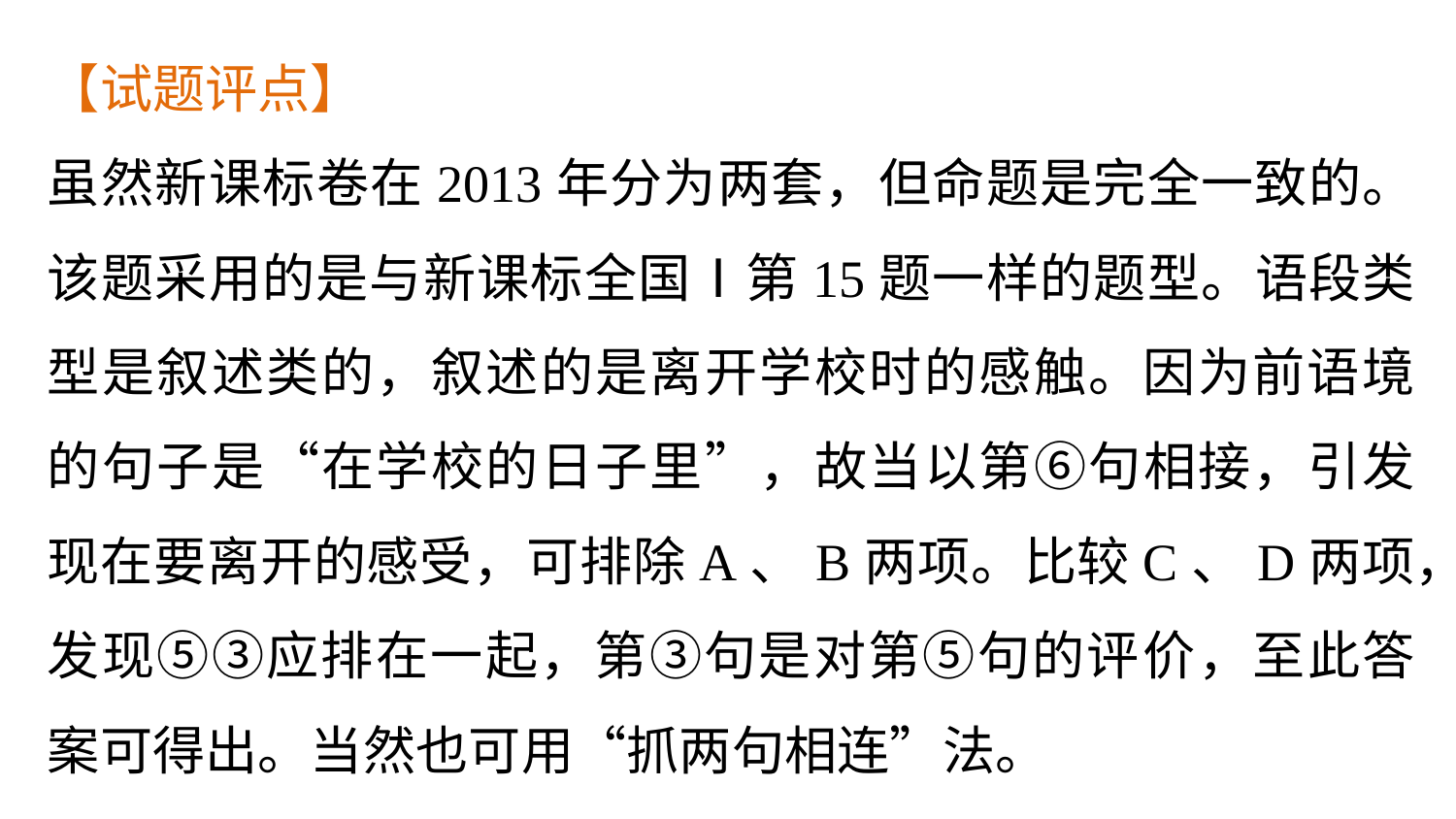

【试题评点】
虽然新课标卷在2013年分为两套，但命题是完全一致的。该题采用的是与新课标全国Ⅰ第15题一样的题型。语段类型是叙述类的，叙述的是离开学校时的感触。因为前语境的句子是“在学校的日子里”，故当以第⑥句相接，引发现在要离开的感受，可排除A、B两项。比较C、D两项，发现⑤③应排在一起，第③句是对第⑤句的评价，至此答案可得出。当然也可用“抓两句相连”法。